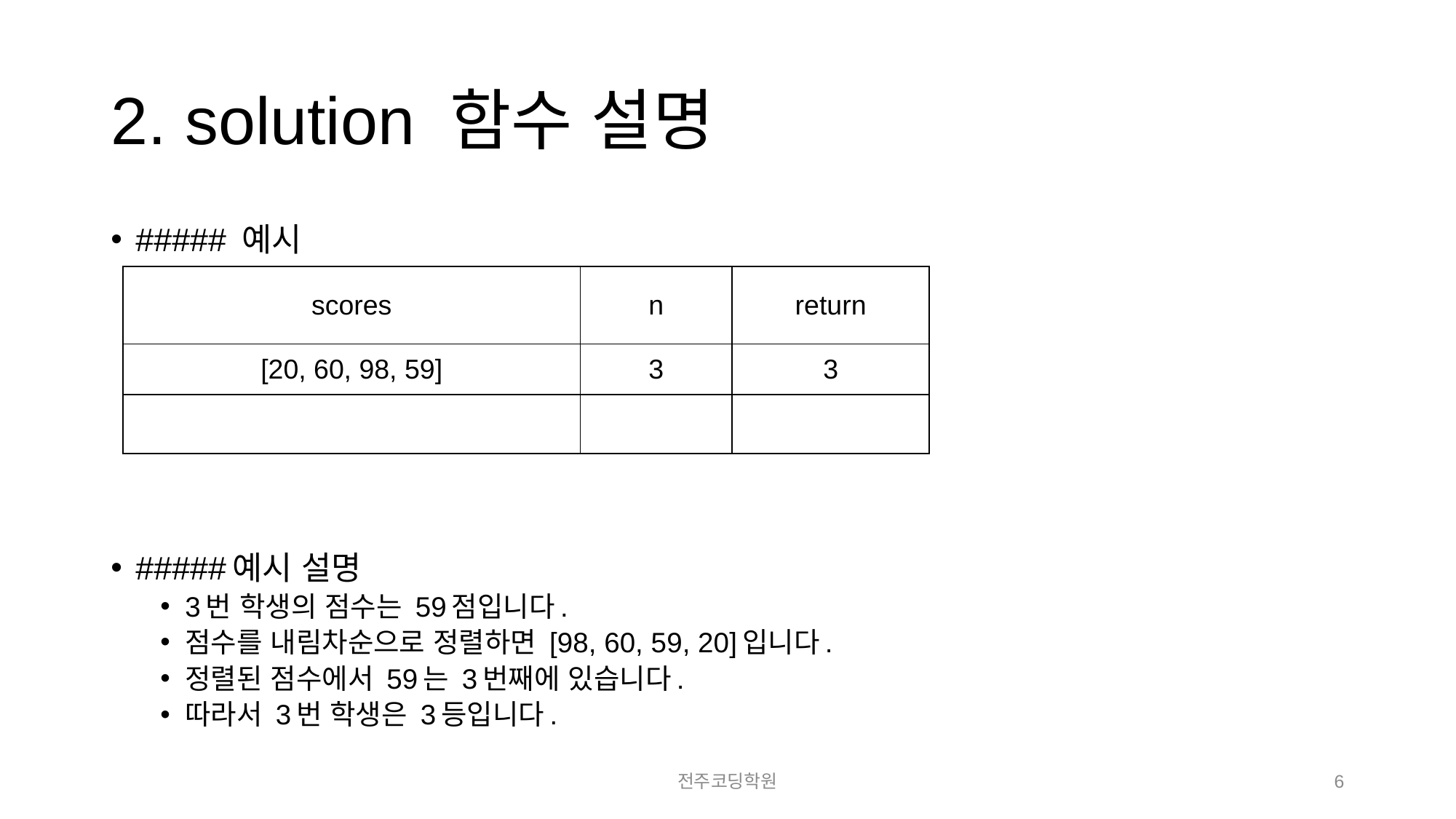

# 2. solution 함수 설명
##### 예시

#####예시 설명
3번 학생의 점수는 59점입니다.
점수를 내림차순으로 정렬하면 [98, 60, 59, 20]입니다.
정렬된 점수에서 59는 3번째에 있습니다.
따라서 3번 학생은 3등입니다.
| scores | n | return |
| --- | --- | --- |
| [20, 60, 98, 59] | 3 | 3 |
|  |  |  |
전주코딩학원
6